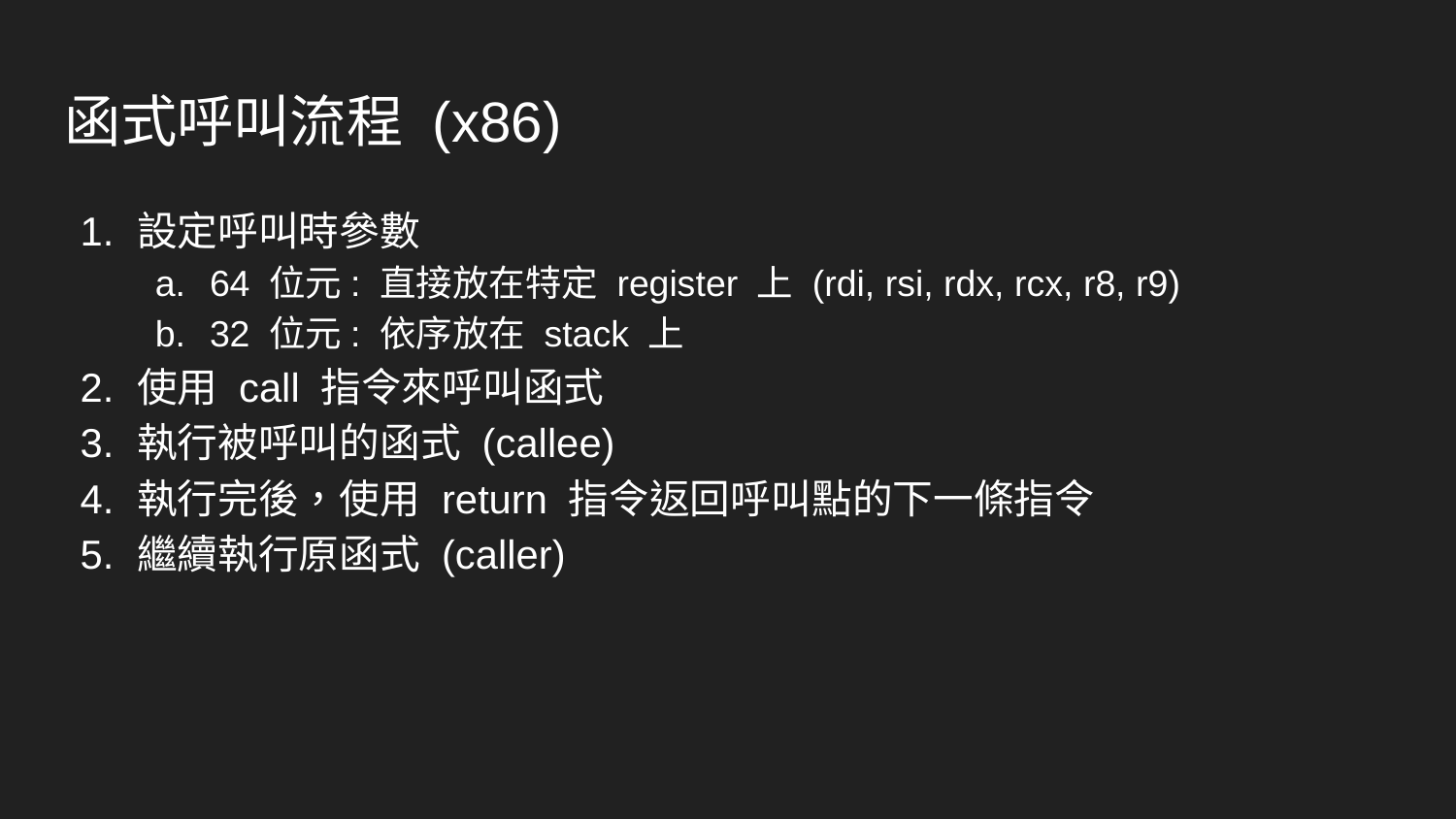

# 函式呼叫流程 (x86)
設定呼叫時參數
64 位元: 直接放在特定 register 上 (rdi, rsi, rdx, rcx, r8, r9)
32 位元: 依序放在 stack 上
使用 call 指令來呼叫函式
執行被呼叫的函式 (callee)
執行完後，使用 return 指令返回呼叫點的下一條指令
繼續執行原函式 (caller)